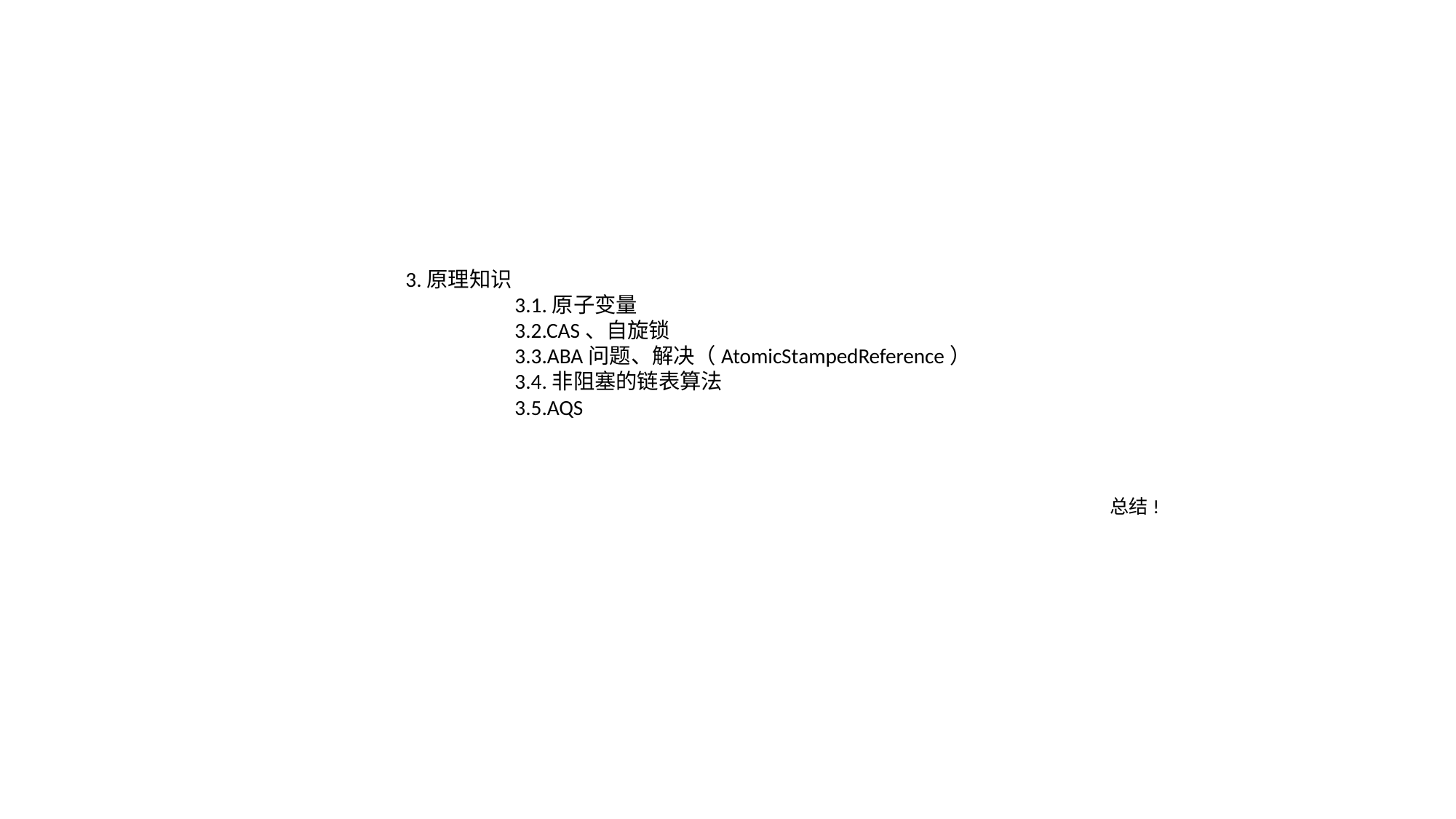

3.原理知识
	3.1.原子变量
	3.2.CAS、自旋锁
	3.3.ABA问题、解决（AtomicStampedReference）
  	3.4.非阻塞的链表算法
	3.5.AQS
总结!